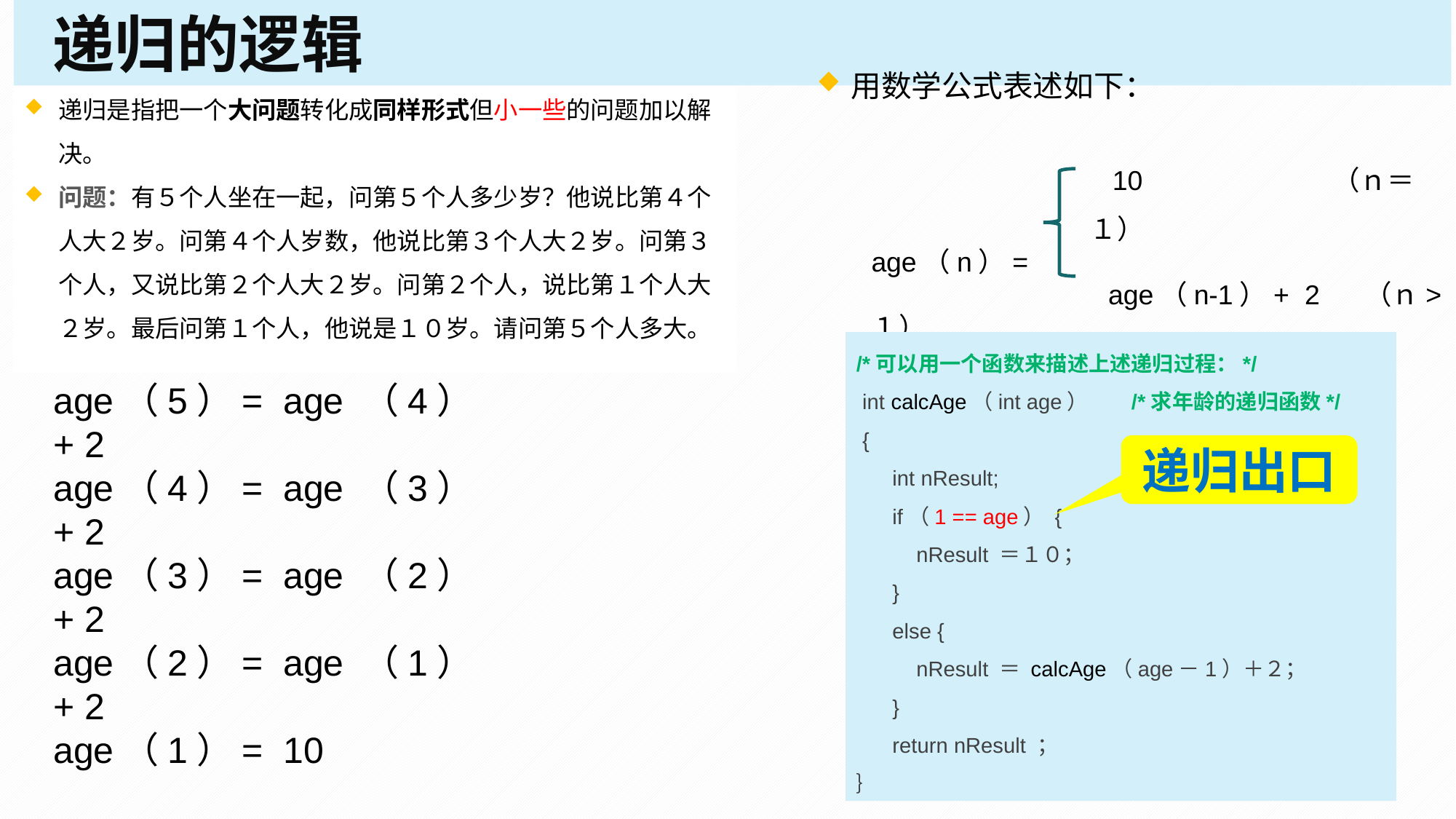

递归的逻辑
用数学公式表述如下：

   10                        （ｎ＝１）
age（n）=
                               age（n-1）+  2     （ｎ>１）

递归是指把一个大问题转化成同样形式但小一些的问题加以解决。
问题：有５个人坐在一起，问第５个人多少岁？他说比第４个人大２岁。问第４个人岁数，他说比第３个人大２岁。问第３个人，又说比第２个人大２岁。问第２个人，说比第１个人大２岁。最后问第１个人，他说是１０岁。请问第５个人多大。

/*可以用一个函数来描述上述递归过程：*/
 int calcAge（int age）        /*求年龄的递归函数*/
 {
      int nResult;
      if（1 == age） {
          nResult ＝１０；
      }
      else {
          nResult ＝ calcAge（age－1）＋２；
      }
      return nResult ；
｝
age（5）=  age （4）+ 2
age（4）=  age （3）+ 2
age（3）=  age （2）+ 2
age（2）=  age （1）+ 2
age（1）=  10
递归出口